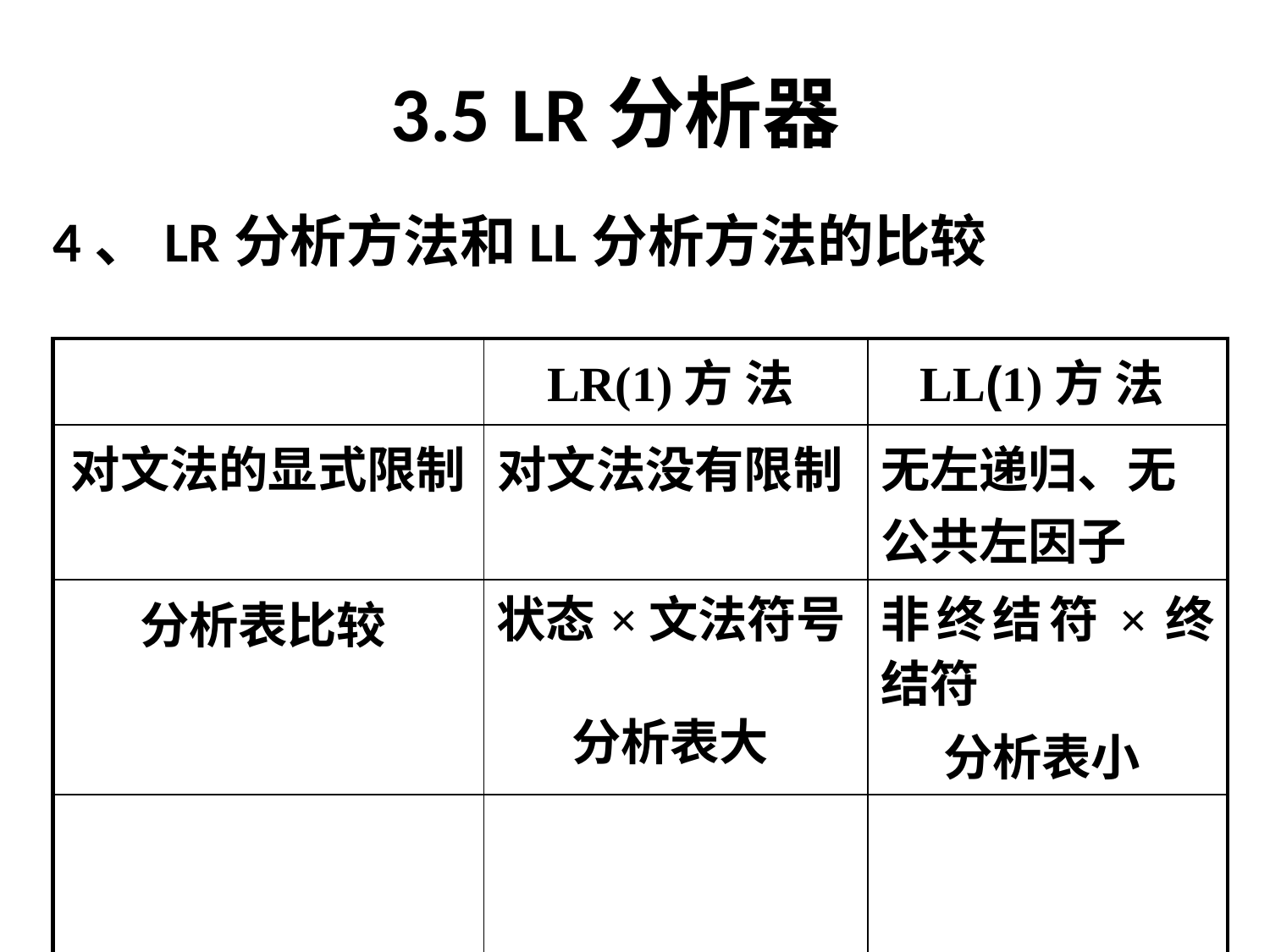

# 3.5 LR分析器
4、LR分析方法和LL分析方法的比较

|  | LR(1)方 法 | LL(1)方 法 |
| --- | --- | --- |
| 对文法的显式限制 | 对文法没有限制 | 无左递归、无公共左因子 |
| 分析表比较 | 状态×文法符号 分析表大 | 非终结符×终结符 分析表小 |
|  |  |  |